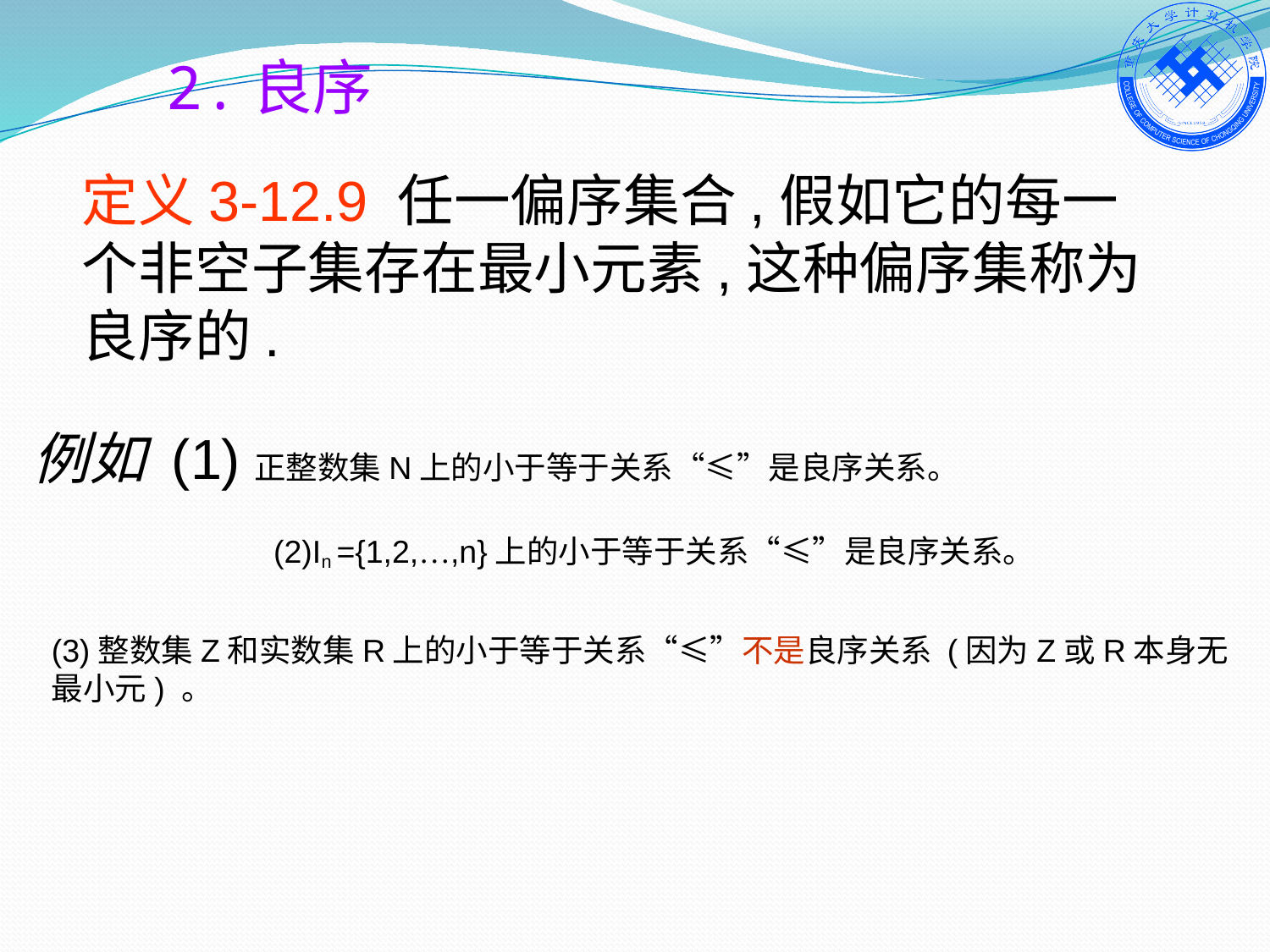

2.良序
定义3-12.9 任一偏序集合,假如它的每一个非空子集存在最小元素,这种偏序集称为良序的.
例如 (1)正整数集N上的小于等于关系“≤”是良序关系。
(2)In ={1,2,…,n}上的小于等于关系“≤”是良序关系。
(3)整数集Z和实数集R上的小于等于关系“≤”不是良序关系 (因为Z或R本身无最小元) 。